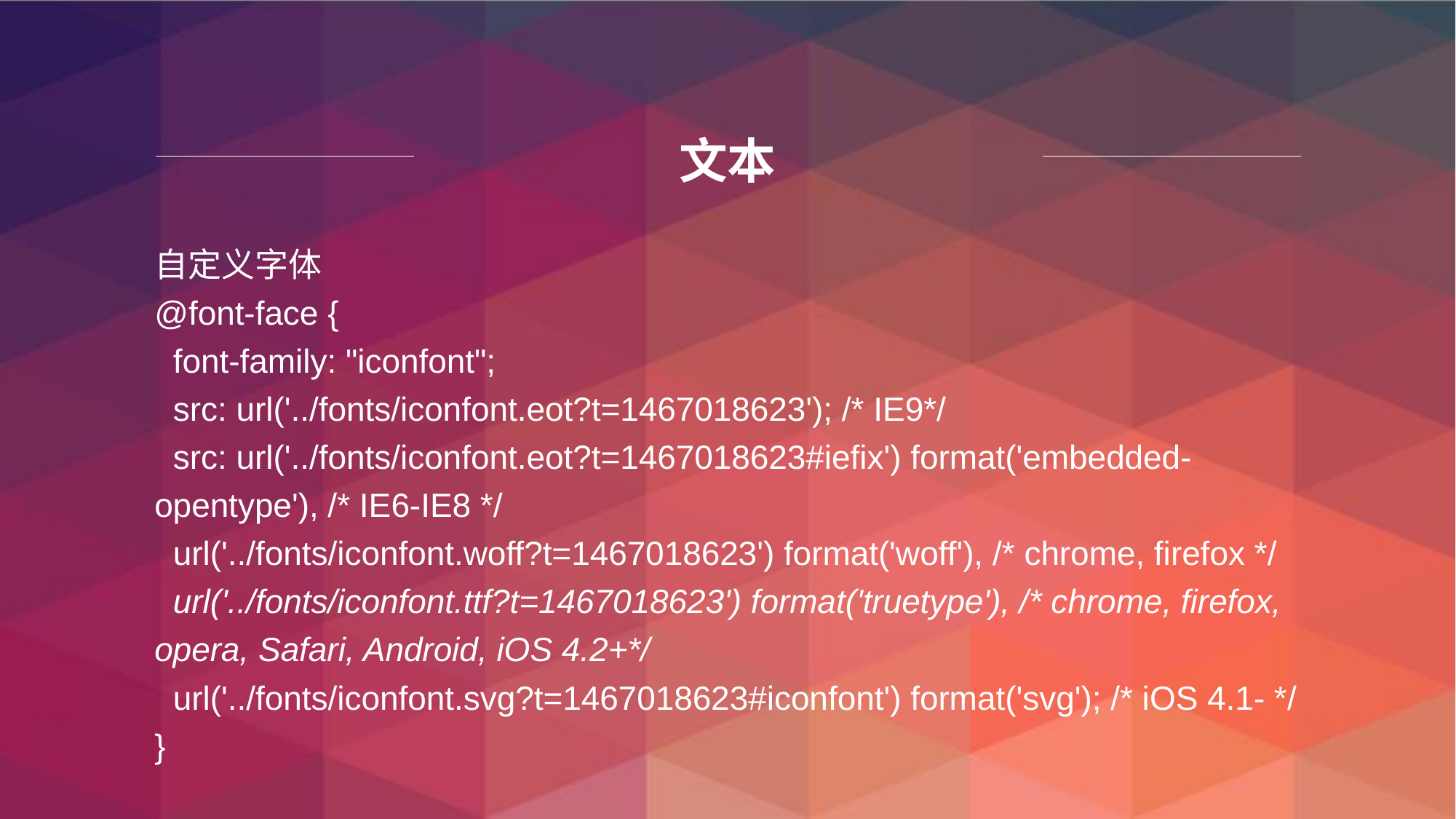

# 文本
自定义字体
@font-face {
  font-family: "iconfont";
  src: url('../fonts/iconfont.eot?t=1467018623'); /* IE9*/
  src: url('../fonts/iconfont.eot?t=1467018623#iefix') format('embedded-opentype'), /* IE6-IE8 */
  url('../fonts/iconfont.woff?t=1467018623') format('woff'), /* chrome, firefox */
  url('../fonts/iconfont.ttf?t=1467018623') format('truetype'), /* chrome, firefox, opera, Safari, Android, iOS 4.2+*/
  url('../fonts/iconfont.svg?t=1467018623#iconfont') format('svg'); /* iOS 4.1- */
}